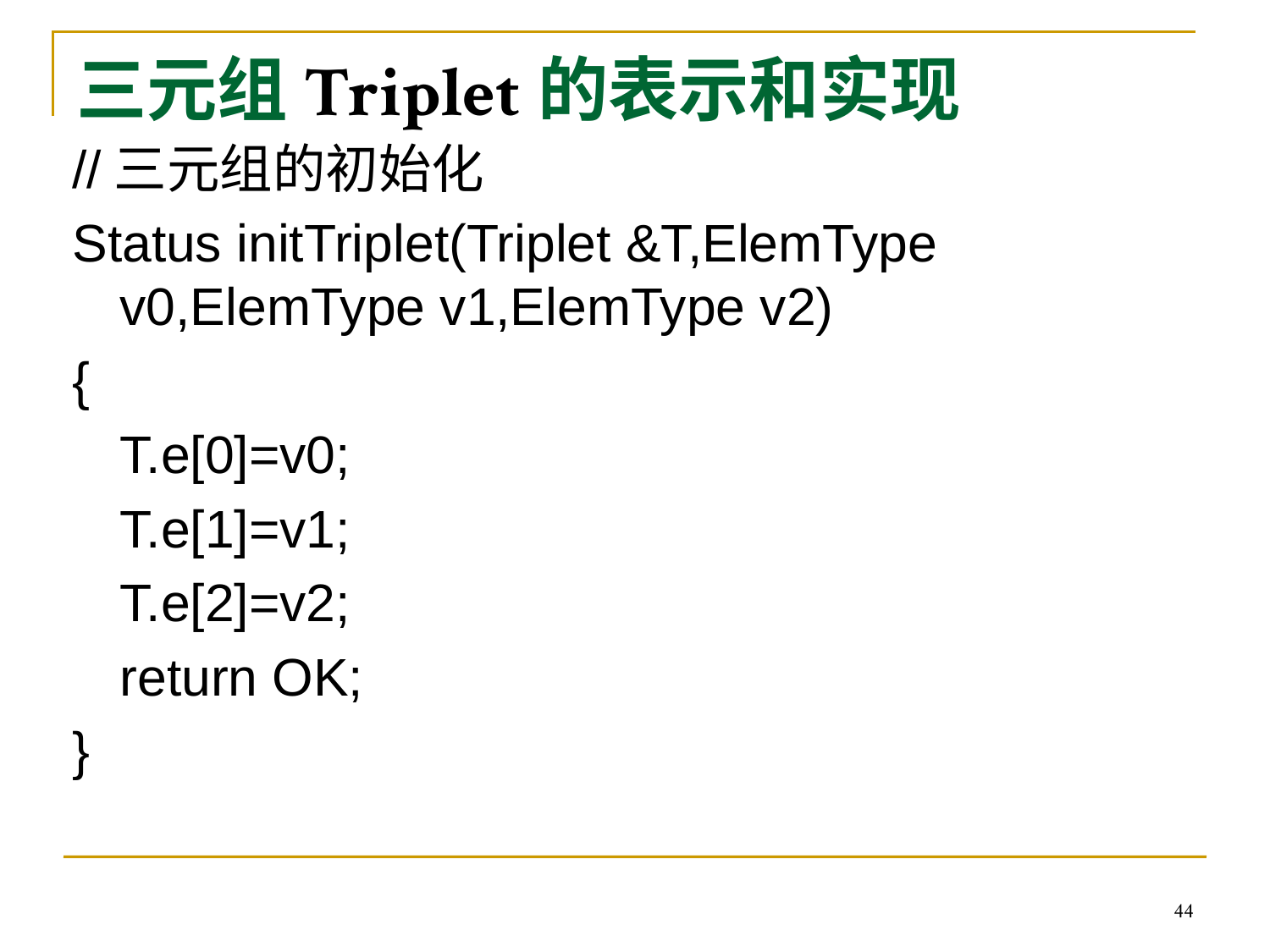

# 三元组Triplet的表示和实现
//三元组的初始化
Status initTriplet(Triplet &T,ElemType v0,ElemType v1,ElemType v2)
{
	T.e[0]=v0;
	T.e[1]=v1;
	T.e[2]=v2;
	return OK;
}
44